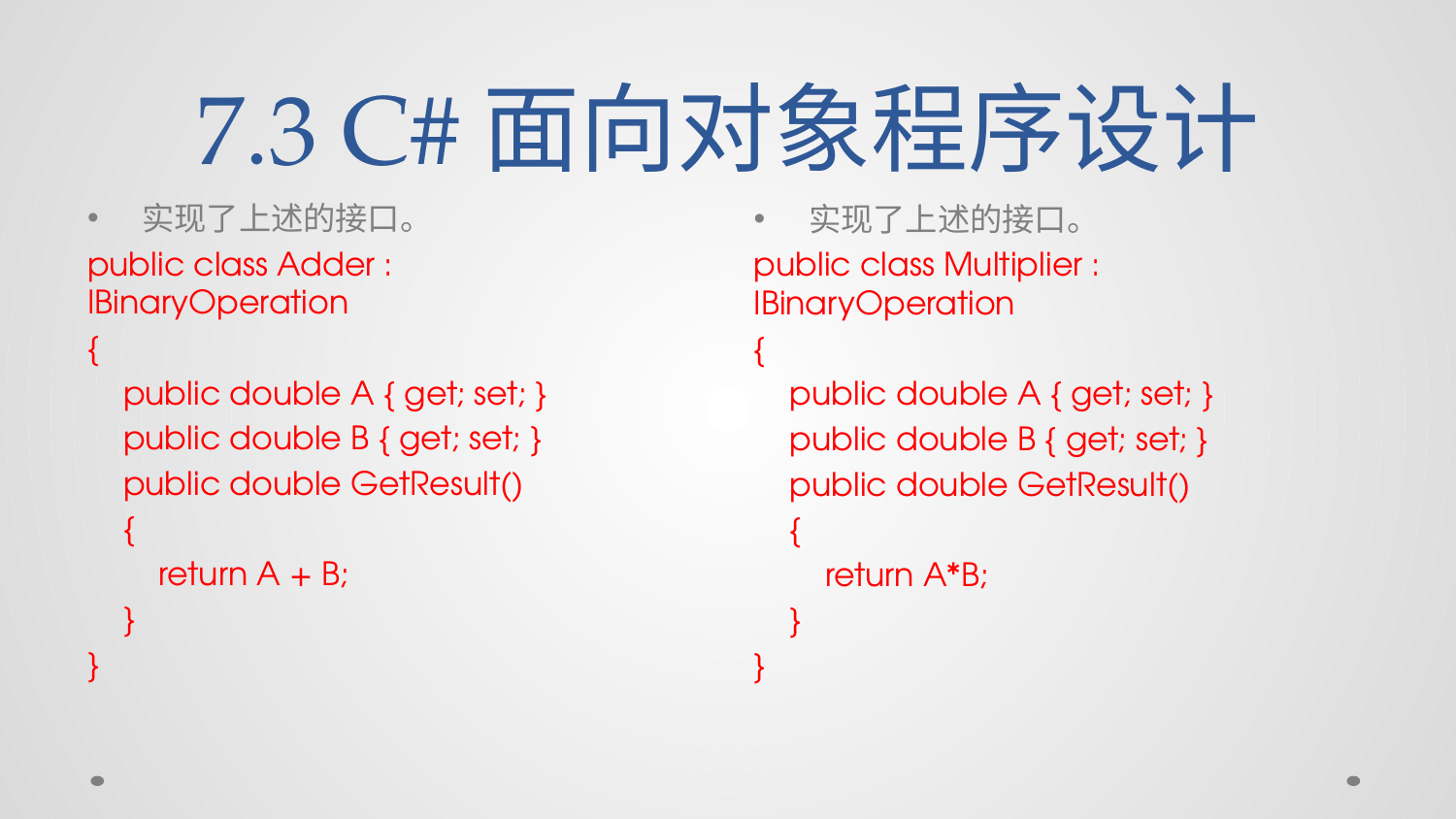

# 7.3 C#面向对象程序设计
实现了上述的接口。
public class Adder : IBinaryOperation
{
    public double A { get; set; }
    public double B { get; set; }
    public double GetResult()
    {
        return A + B;
    }
}
实现了上述的接口。
public class Multiplier : IBinaryOperation
{
    public double A { get; set; }
    public double B { get; set; }
    public double GetResult()
    {
        return A*B;
    }
}